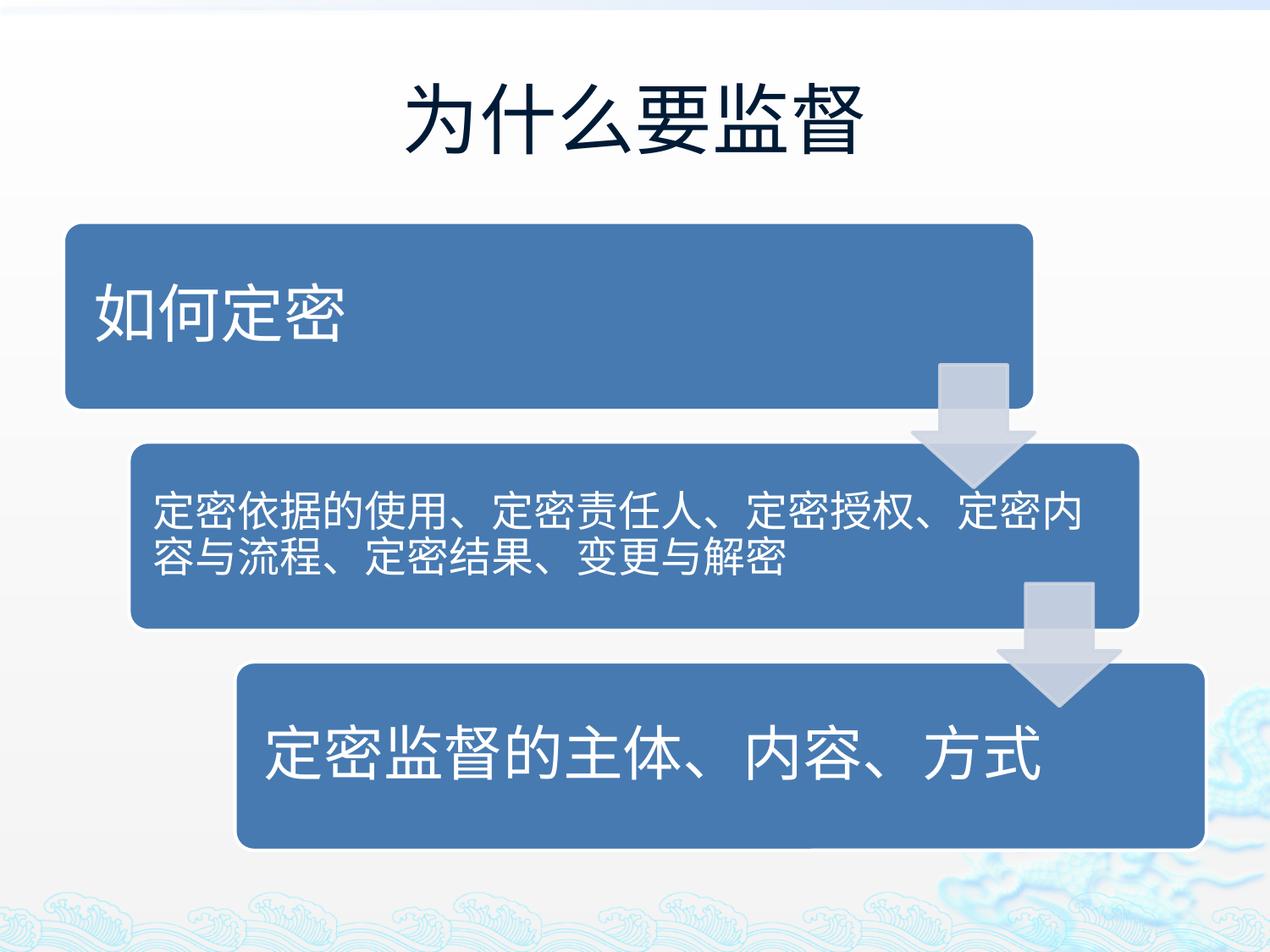

# 为什么要监督
如何定密
定密依据的使用、定密责任人、定密授权、定密内容与流程、定密结果、变更与解密
定密监督的主体、内容、方式